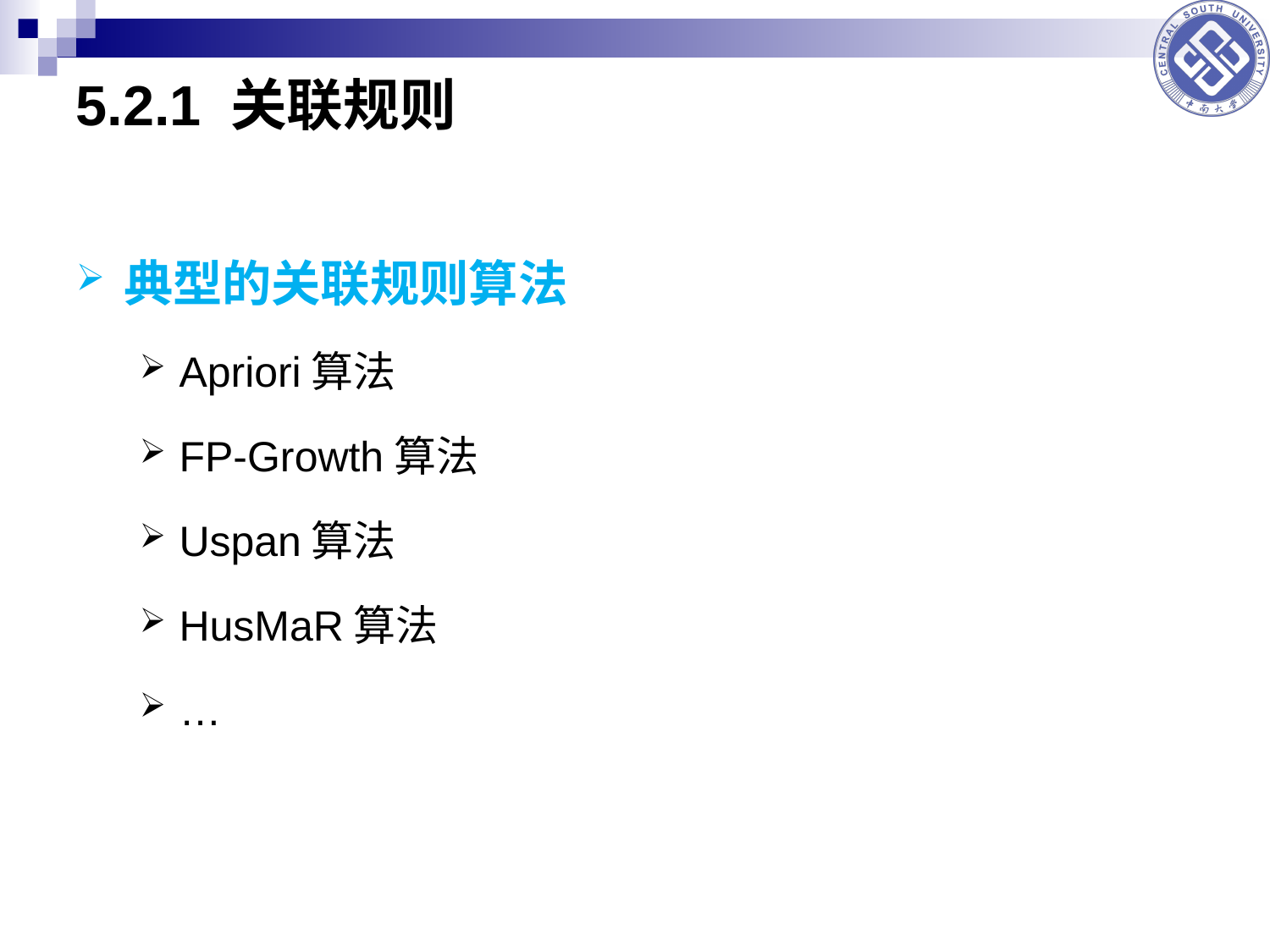

5.2.1 关联规则
典型的关联规则算法
Apriori算法
FP-Growth算法
Uspan算法
HusMaR算法
…